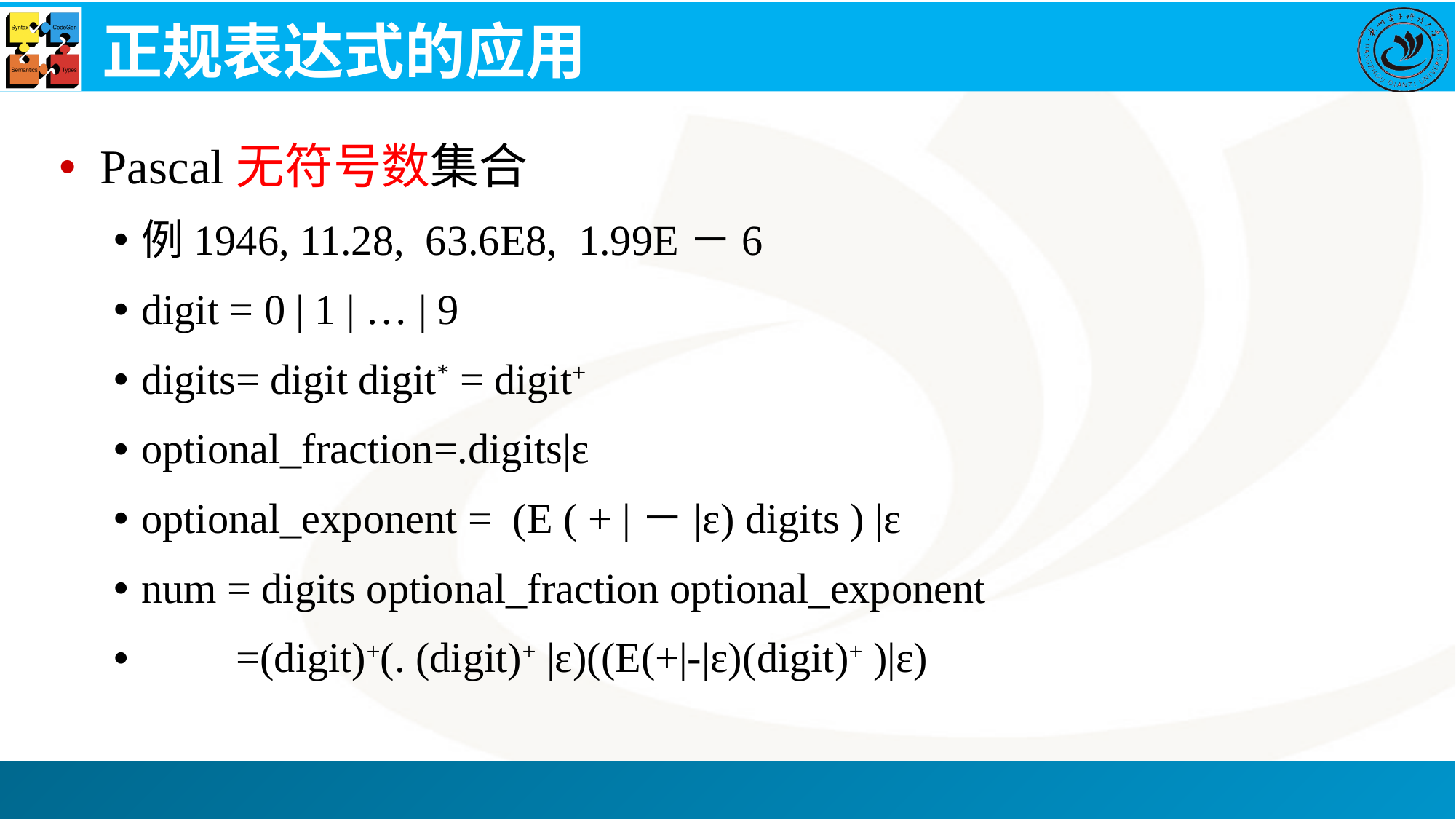

# 正规表达式的应用
Pascal无符号数集合
例1946, 11.28,  63.6E8,  1.99E－6
digit = 0 | 1 | … | 9
digits= digit digit* = digit+
optional_fraction=.digits|ε
optional_exponent =  (E ( + |－|ε) digits ) |ε
num = digits optional_fraction optional_exponent
         =(digit)+(. (digit)+ |ε)((E(+|-|ε)(digit)+ )|ε)
17